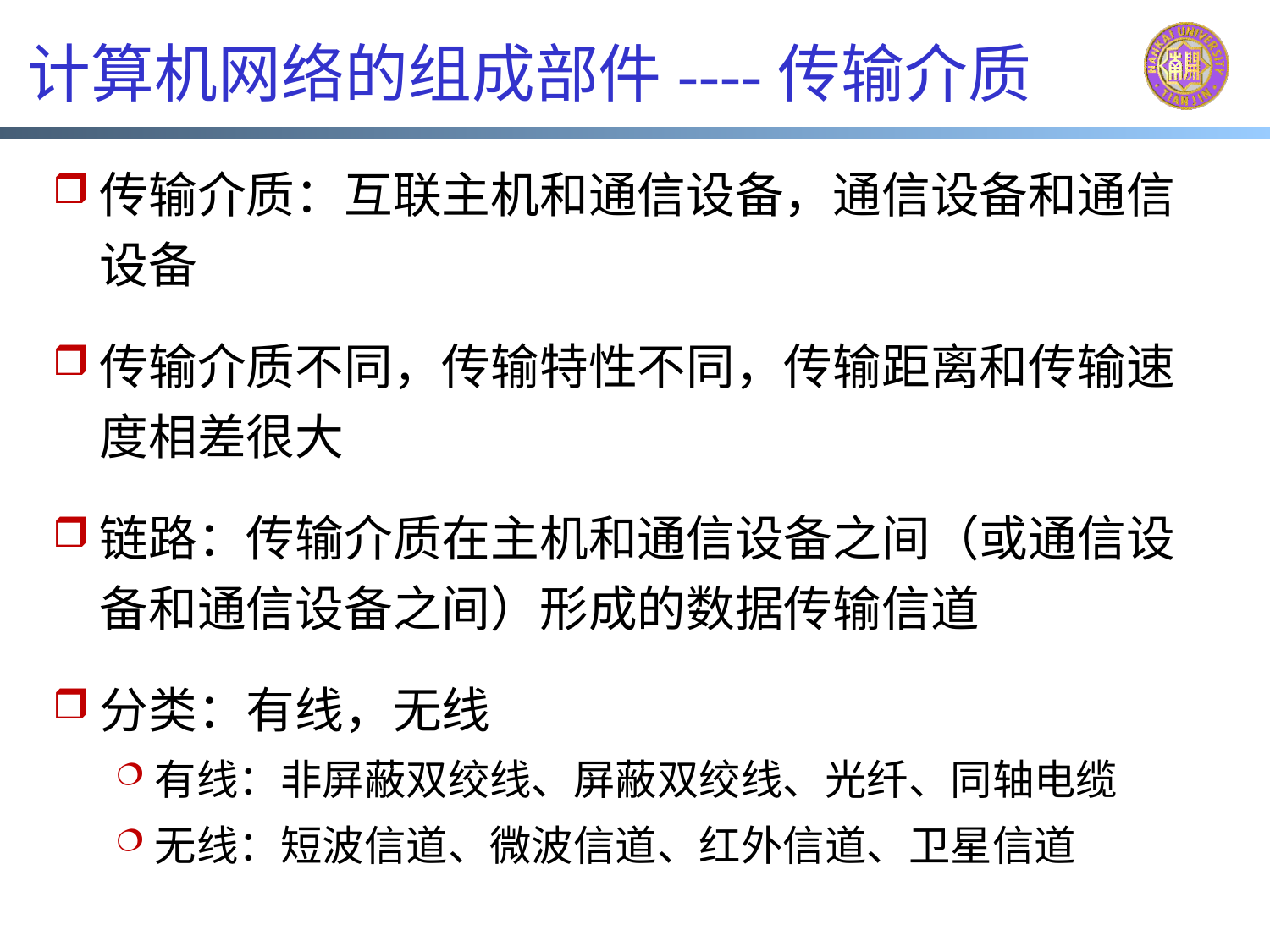

# 计算机网络的组成部件----传输介质
传输介质：互联主机和通信设备，通信设备和通信设备
传输介质不同，传输特性不同，传输距离和传输速度相差很大
链路：传输介质在主机和通信设备之间（或通信设备和通信设备之间）形成的数据传输信道
分类：有线，无线
有线：非屏蔽双绞线、屏蔽双绞线、光纤、同轴电缆
无线：短波信道、微波信道、红外信道、卫星信道